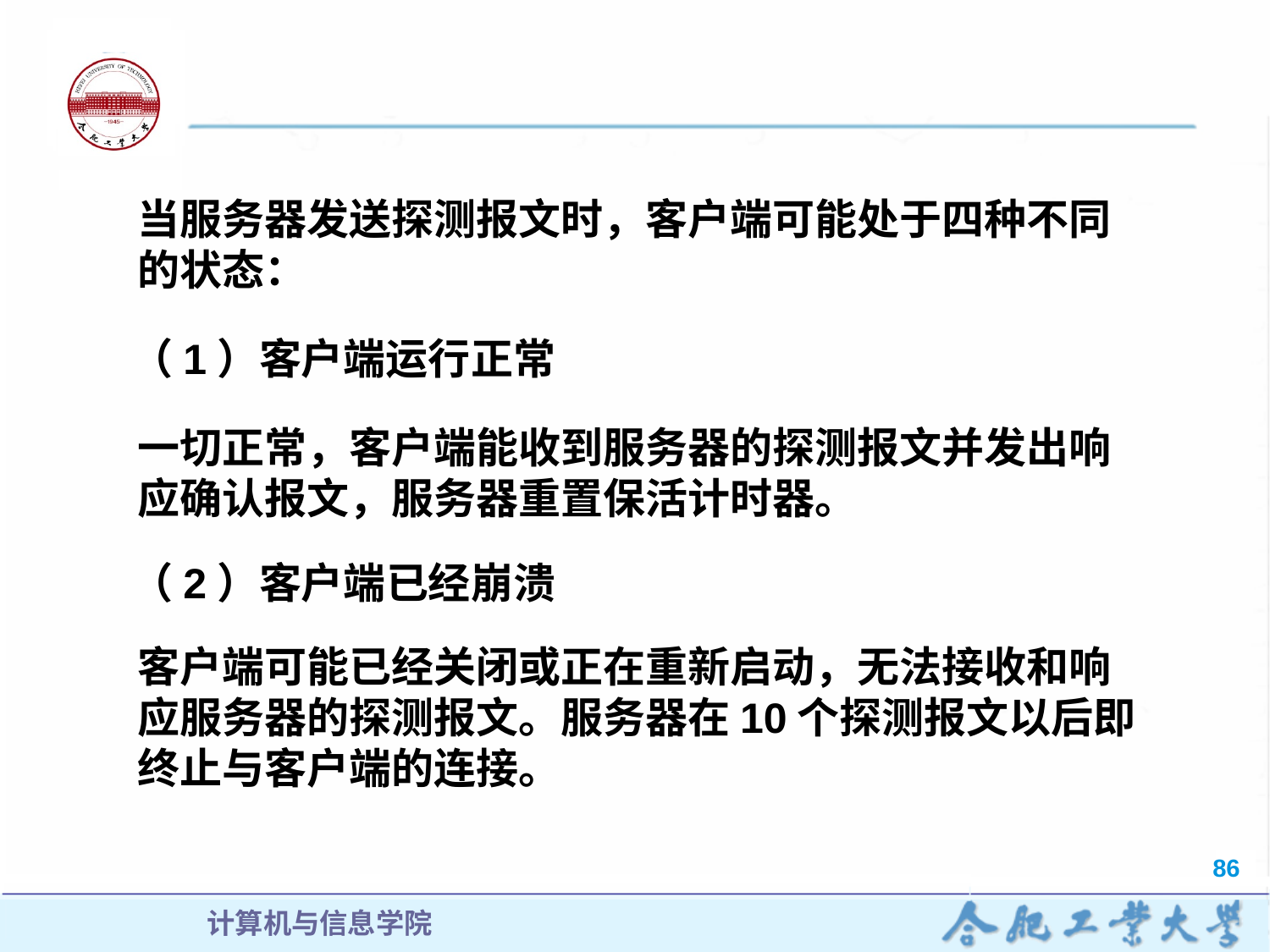

当服务器发送探测报文时，客户端可能处于四种不同的状态：
（1）客户端运行正常
一切正常，客户端能收到服务器的探测报文并发出响应确认报文，服务器重置保活计时器。
（2）客户端已经崩溃
客户端可能已经关闭或正在重新启动，无法接收和响应服务器的探测报文。服务器在10个探测报文以后即终止与客户端的连接。